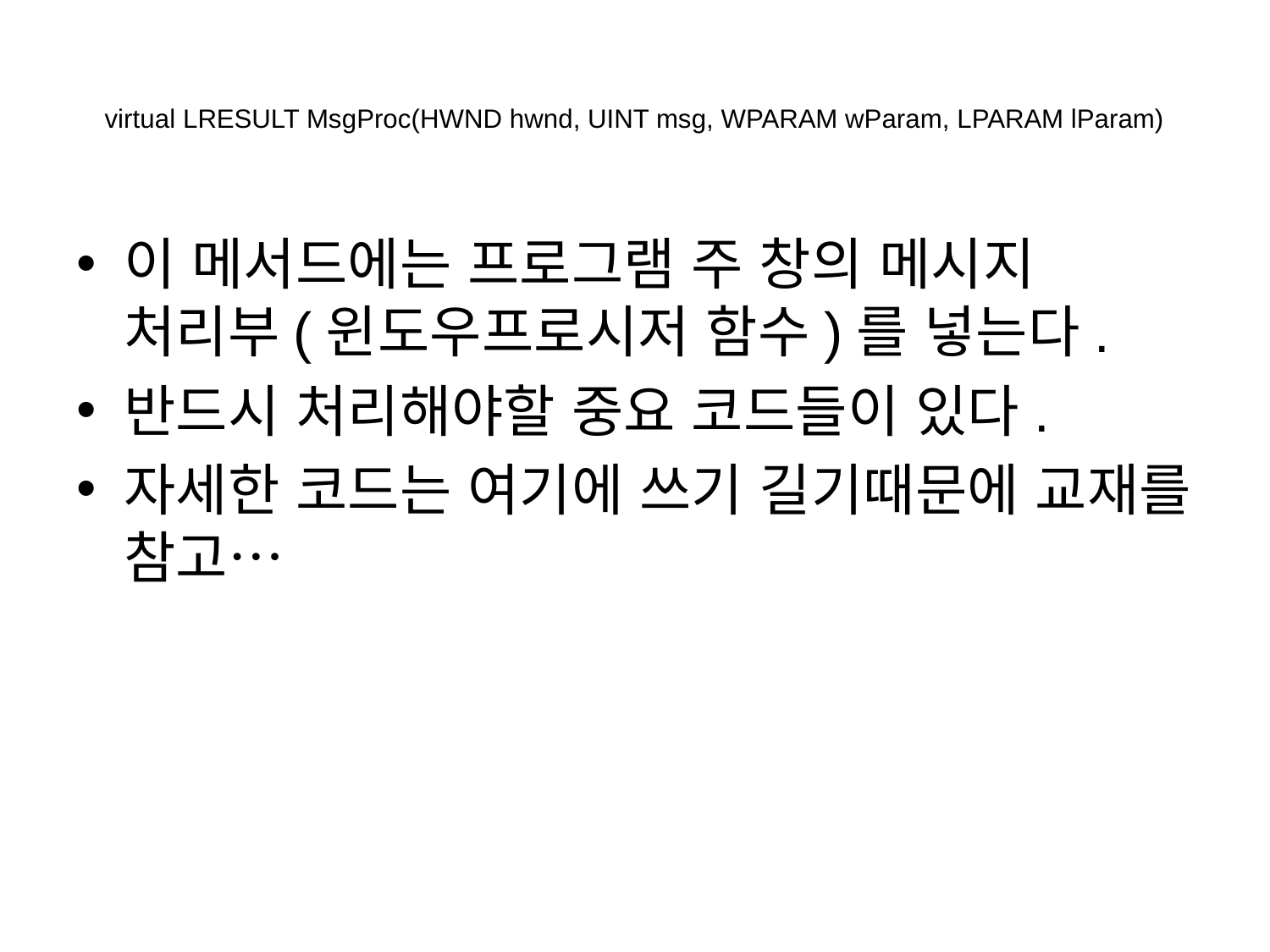

# virtual LRESULT MsgProc(HWND hwnd, UINT msg, WPARAM wParam, LPARAM lParam)
이 메서드에는 프로그램 주 창의 메시지 처리부(윈도우프로시저 함수)를 넣는다.
반드시 처리해야할 중요 코드들이 있다.
자세한 코드는 여기에 쓰기 길기때문에 교재를 참고…